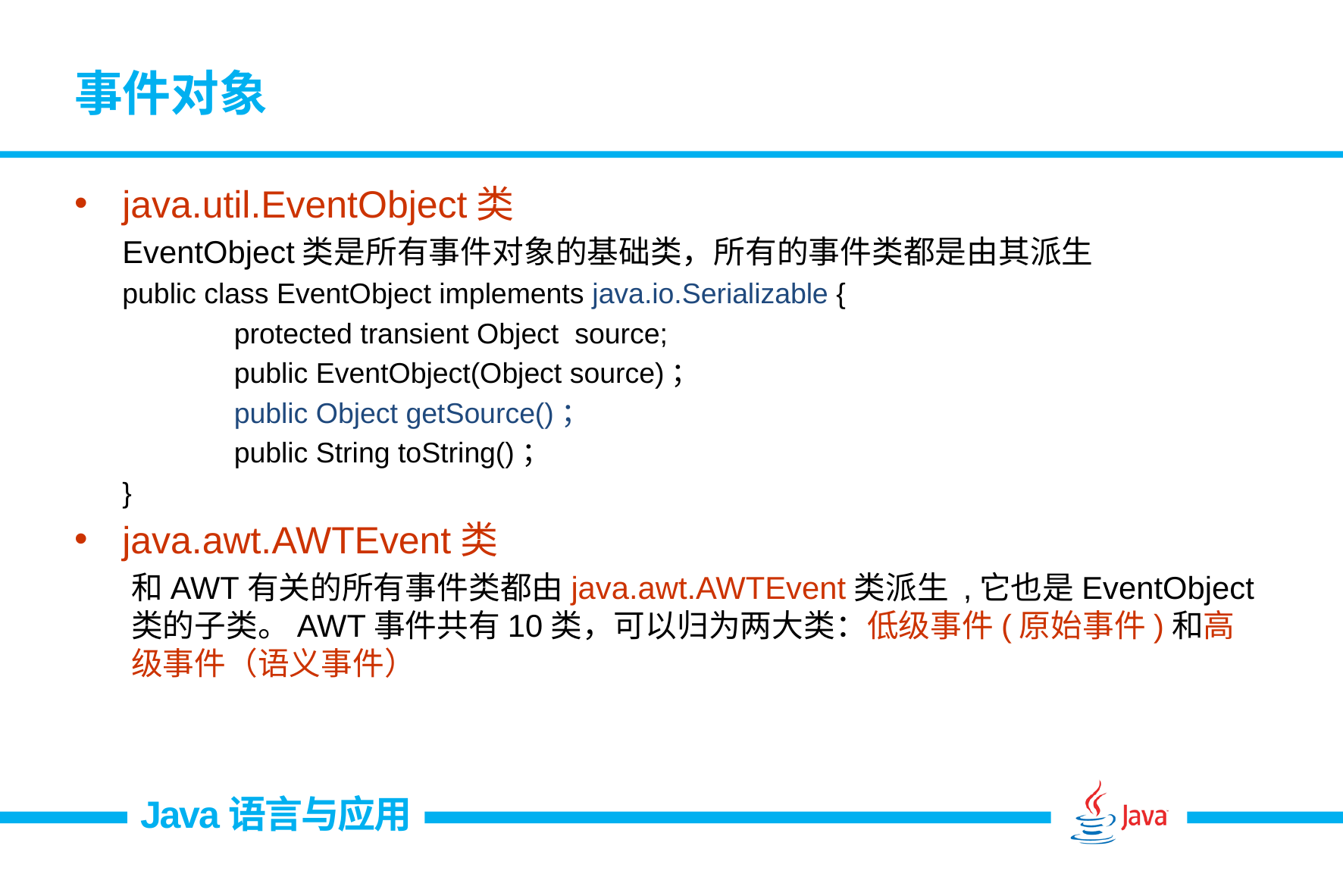

# 事件对象
java.util.EventObject类
	EventObject类是所有事件对象的基础类，所有的事件类都是由其派生
	public class EventObject implements java.io.Serializable {
    protected transient Object  source;
    public EventObject(Object source)；
    public Object getSource()；
    public String toString()；
	}
java.awt.AWTEvent类
和AWT有关的所有事件类都由java.awt.AWTEvent类派生 ,它也是EventObject类的子类。AWT事件共有10类，可以归为两大类：低级事件(原始事件)和高级事件（语义事件）